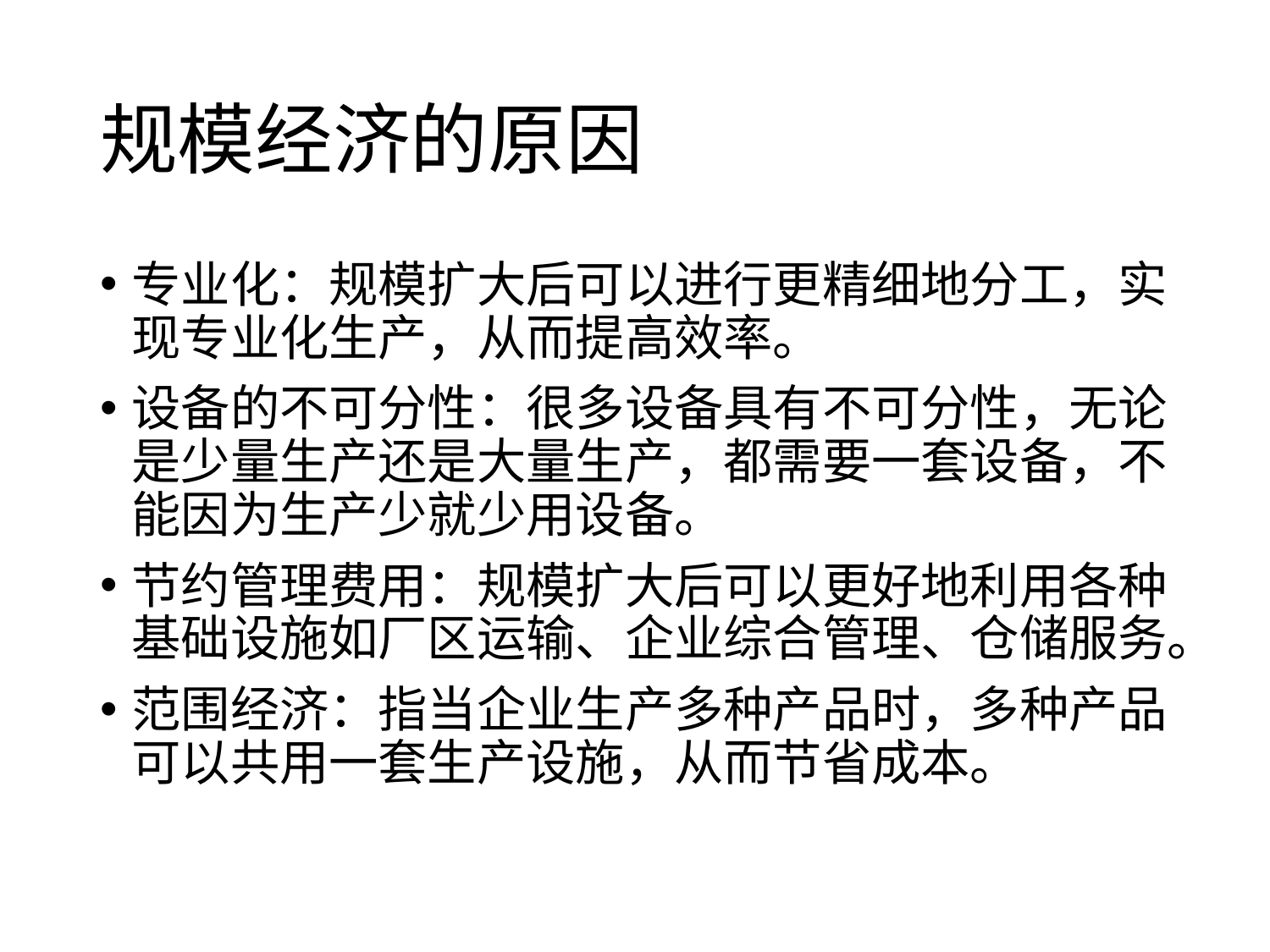

# 规模经济的原因
专业化：规模扩大后可以进行更精细地分工，实现专业化生产，从而提高效率。
设备的不可分性：很多设备具有不可分性，无论是少量生产还是大量生产，都需要一套设备，不能因为生产少就少用设备。
节约管理费用：规模扩大后可以更好地利用各种基础设施如厂区运输、企业综合管理、仓储服务。
范围经济：指当企业生产多种产品时，多种产品可以共用一套生产设施，从而节省成本。